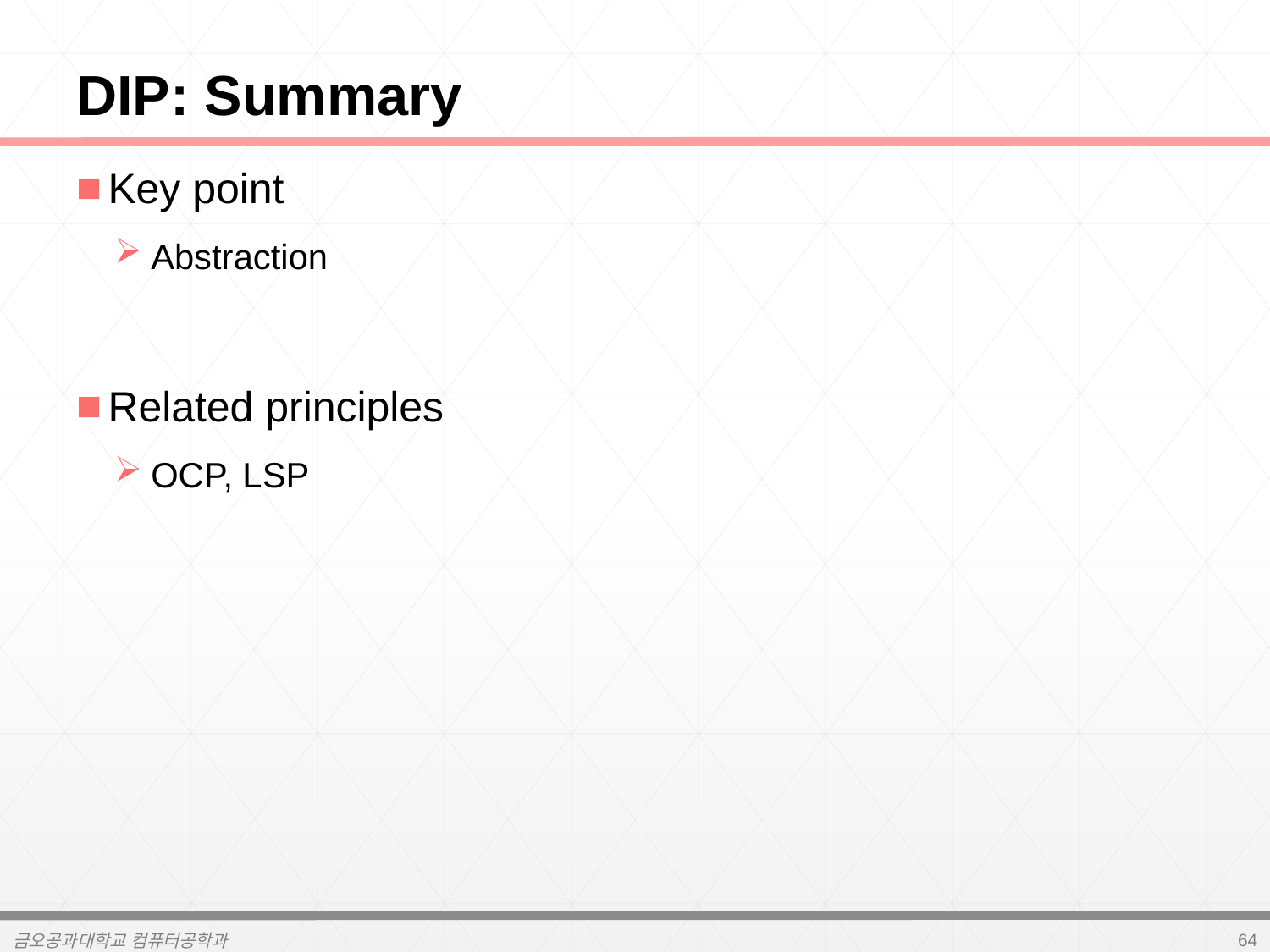

# DIP: Summary
Key point
Abstraction

Related principles
OCP, LSP

64
금오공과대학교 컴퓨터공학과